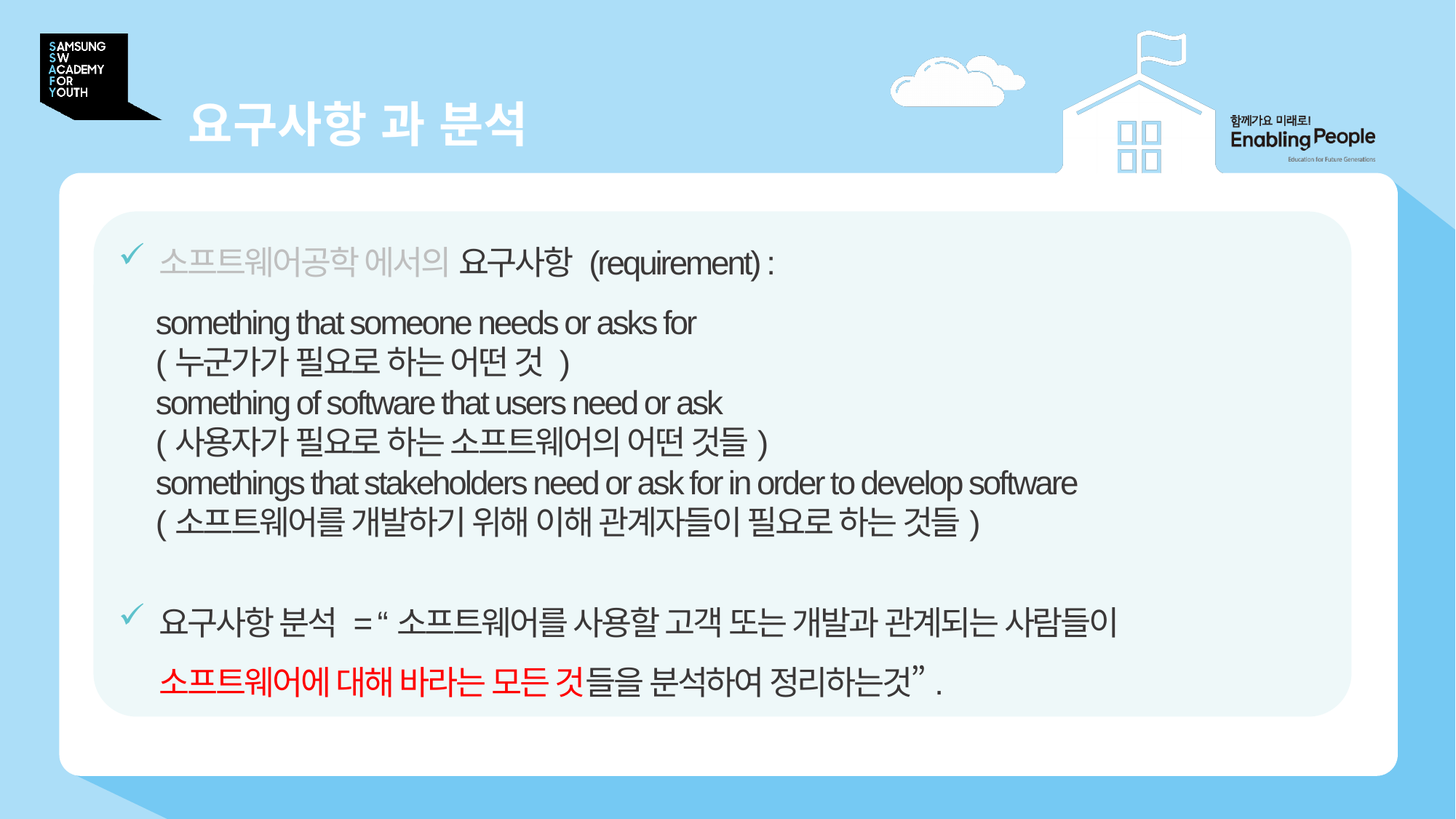

# 요구사항 과 분석

소프트웨어공학 에서의 요구사항 (requirement) :
     something that someone needs or asks for
     (누군가가 필요로 하는 어떤 것 )
     something of software that users need or ask
     (사용자가 필요로 하는 소프트웨어의 어떤 것들)
     somethings that stakeholders need or ask for in order to develop software
     (소프트웨어를 개발하기 위해 이해 관계자들이 필요로 하는 것들)

요구사항 분석 = “소프트웨어를 사용할 고객 또는 개발과 관계되는 사람들이 
소프트웨어에 대해 바라는 모든 것들을 분석하여 정리하는것”.